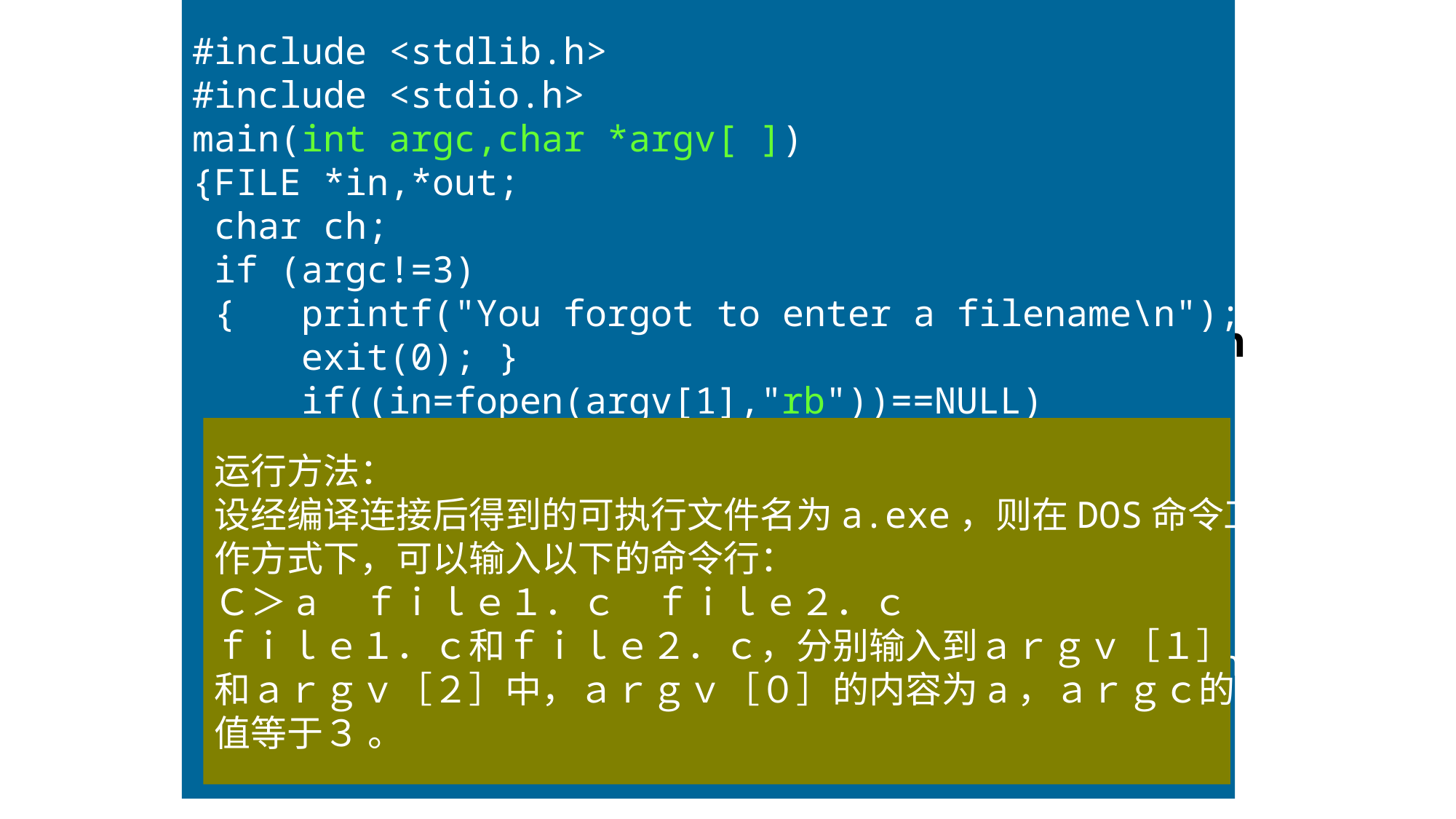

#include <stdlib.h>
#include <stdio.h>
main(int argc,char *argv[ ])
{FILE *in,*out;
 char ch;
 if (argc!=3)
 {	printf("You forgot to enter a filename\n");
	exit(0); }
	if((in=fopen(argv[1],"rb"))==NULL)
	{	printf("cannot open infile\n");
	      exit(0);}
            if((out=fopen(argv[2],"wb"))==NULL)
	     {	printf("cannot open outfile\n");
	            exit(0);}
	            while(!feof(in)) fputc(fgetc(in),out);
 fclose(in);
 fclose(out);}
§13.4 文件的读写(续)
fputc和fgetc函数使用举例：

例１3．２的改进：复制一个二进制文件，利用main
参数，在输入命令行是将两个文件名输入。
运行方法：
设经编译连接后得到的可执行文件名为a.exe，则在DOS命令工
作方式下，可以输入以下的命令行：
Ｃ＞a　ｆｉｌｅ１．ｃ　ｆｉｌｅ２．ｃ
ｆｉｌｅ１．ｃ和ｆｉｌｅ２．ｃ，分别输入到ａｒｇｖ［１］
和ａｒｇｖ［２］中，ａｒｇｖ［０］的内容为a，ａｒｇｃ的
值等于３ 。